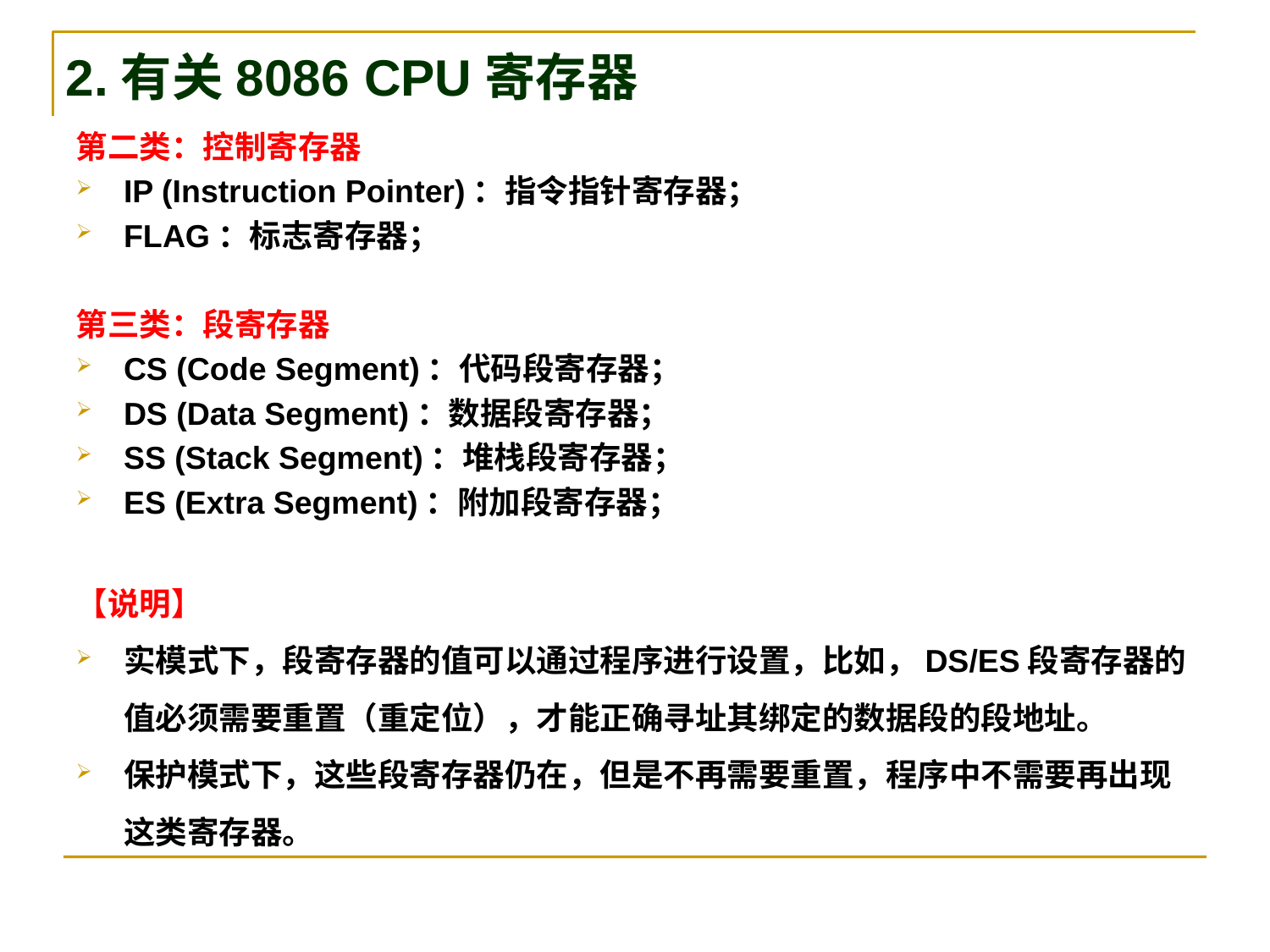

# 2.有关8086 CPU寄存器
第二类：控制寄存器
IP (Instruction Pointer)：指令指针寄存器；
FLAG：标志寄存器；

第三类：段寄存器
CS (Code Segment)：代码段寄存器；
DS (Data Segment)：数据段寄存器；
SS (Stack Segment)：堆栈段寄存器；
ES (Extra Segment)：附加段寄存器；

【说明】
实模式下，段寄存器的值可以通过程序进行设置，比如，DS/ES段寄存器的值必须需要重置（重定位），才能正确寻址其绑定的数据段的段地址。
保护模式下，这些段寄存器仍在，但是不再需要重置，程序中不需要再出现这类寄存器。